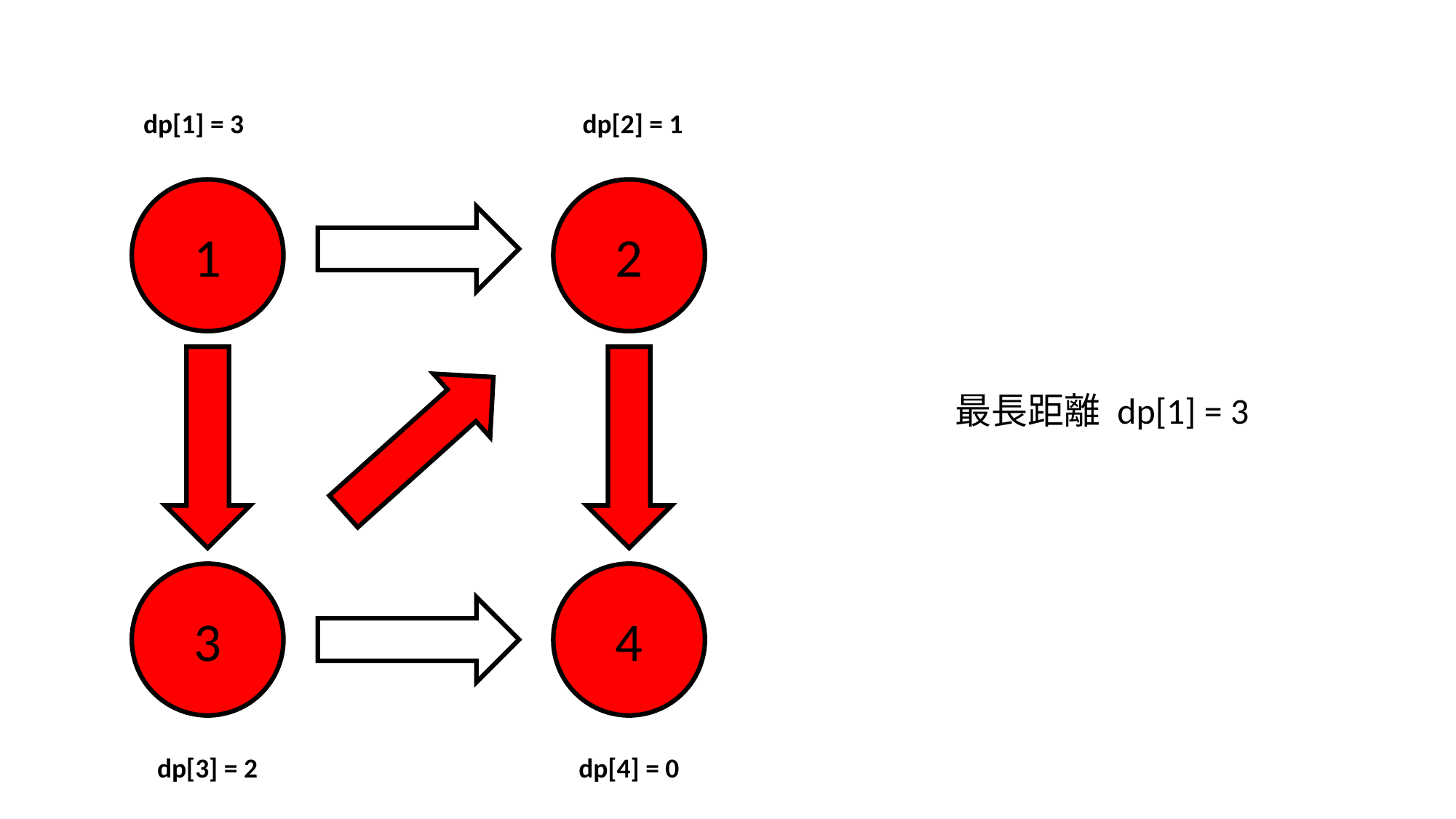

dp[1] = 3
dp[2] = 1
2
1

最長距離 dp[1] = 3

3
4

dp[3] = 2
dp[4] = 0